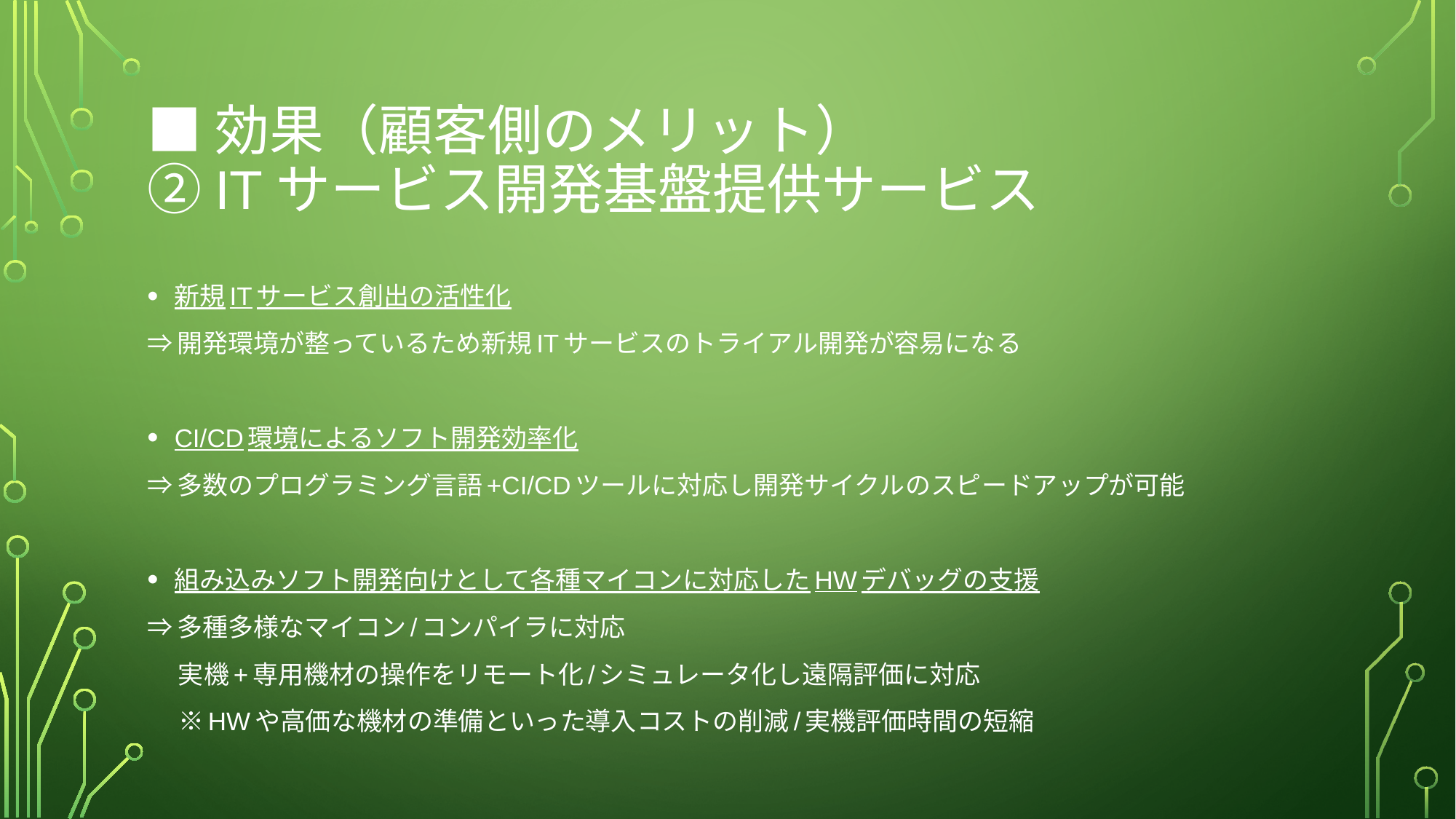

# ■効果（顧客側のメリット） ②ITサービス開発基盤提供サービス
新規ITサービス創出の活性化
⇒開発環境が整っているため新規ITサービスのトライアル開発が容易になる

CI/CD環境によるソフト開発効率化
⇒多数のプログラミング言語+CI/CDツールに対応し開発サイクルのスピードアップが可能

組み込みソフト開発向けとして各種マイコンに対応したHWデバッグの支援
⇒多種多様なマイコン/コンパイラに対応
　 実機+専用機材の操作をリモート化/シミュレータ化し遠隔評価に対応
　 ※HWや高価な機材の準備といった導入コストの削減/実機評価時間の短縮